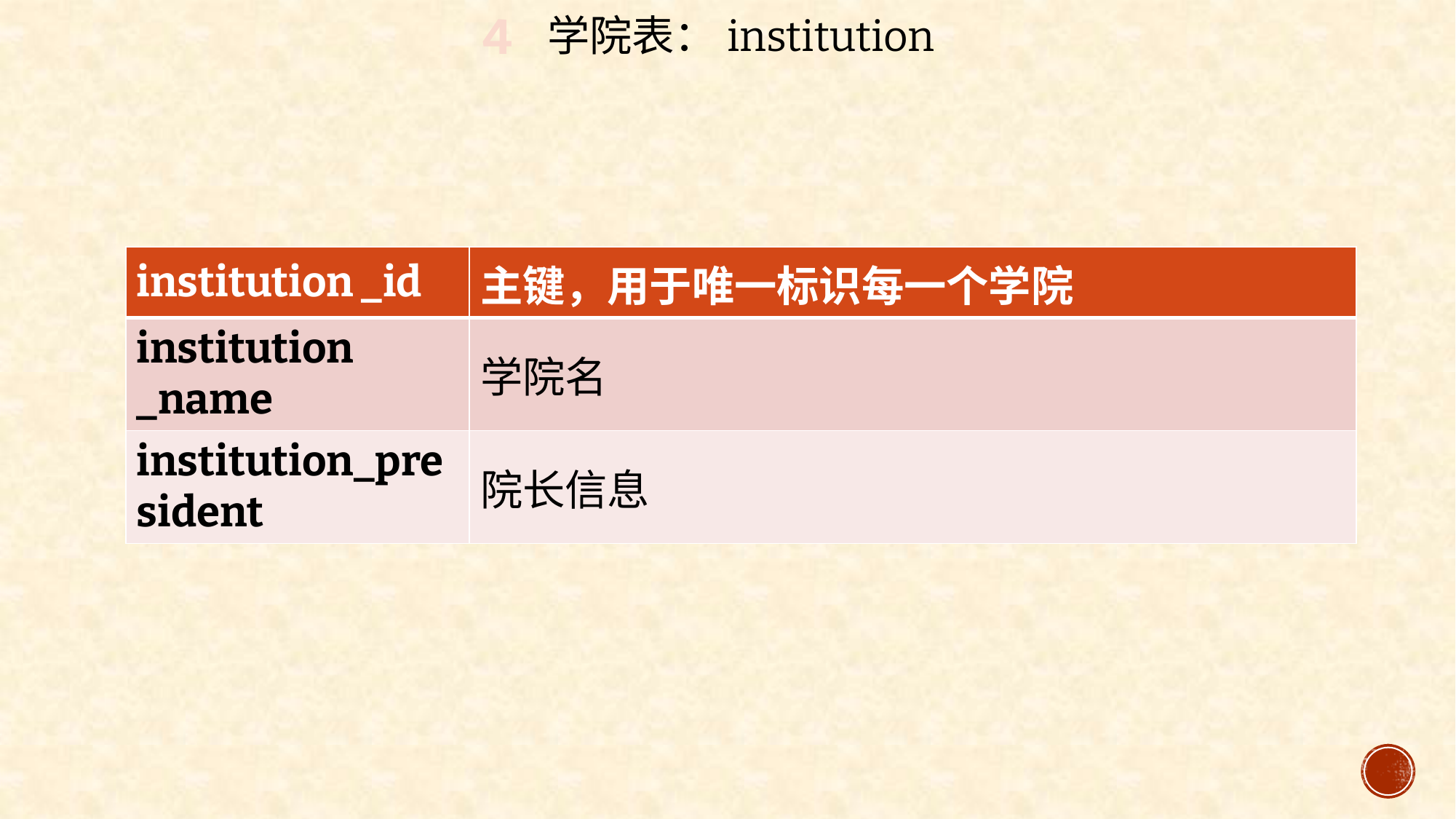

4
学院表：institution
| institution \_id | 主键，用于唯一标识每一个学院 |
| --- | --- |
| institution \_name | 学院名 |
| institution\_president | 院长信息 |